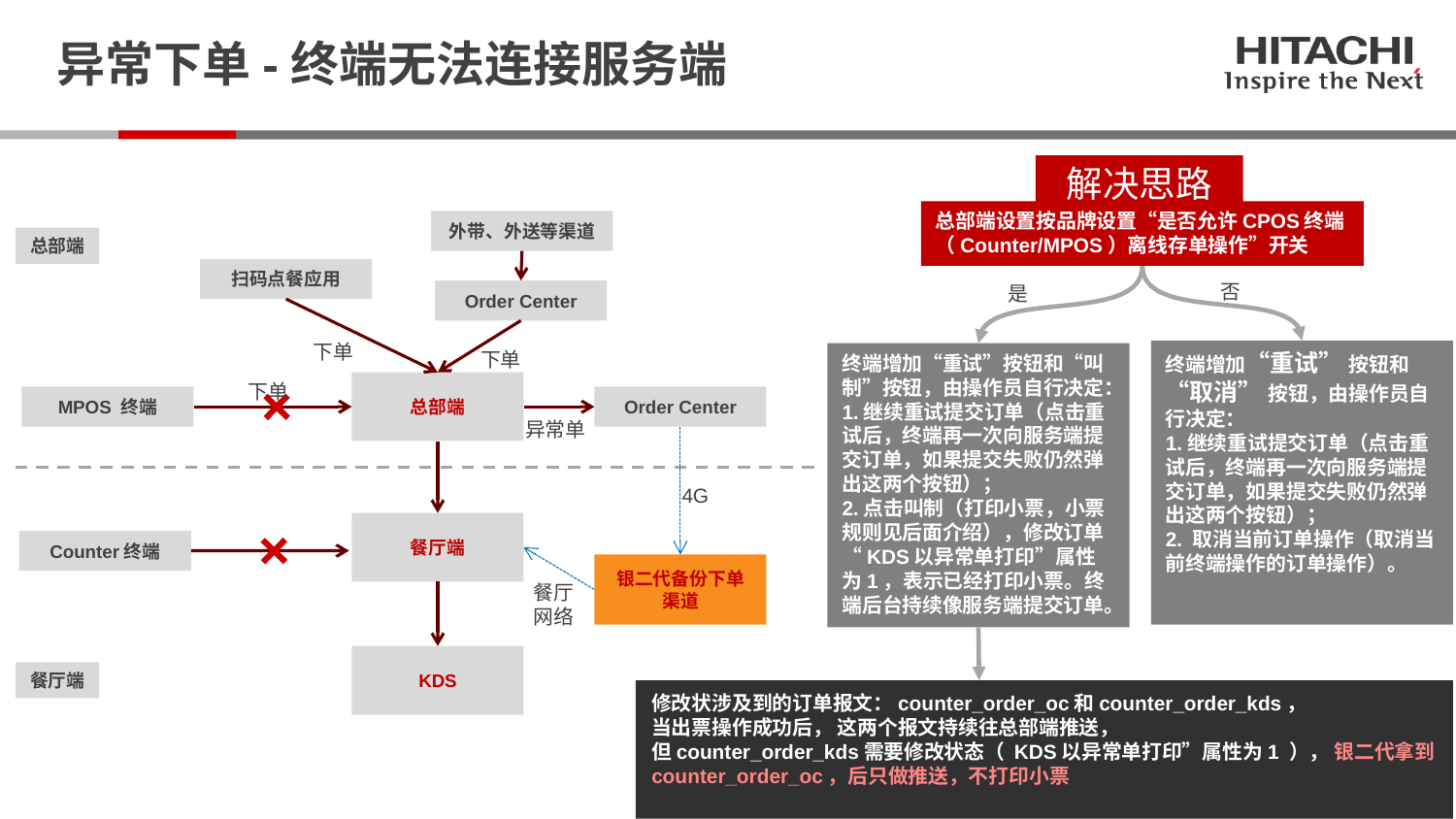

# 异常下单-终端无法连接服务端
解决思路

总部端设置按品牌设置“是否允许CPOS终端（Counter/MPOS）离线存单操作”开关
外带、外送等渠道
总部端
扫码点餐应用
Order Center
下单
下单
下单
总部端
Order Center
MPOS 终端

异常单
4G
餐厅端
Counter终端

银二代备份下单渠道
餐厅
网络
KDS
餐厅端
否
是
终端增加“重试” 按钮和“取消” 按钮，由操作员自行决定：
1.继续重试提交订单（点击重试后，终端再一次向服务端提交订单，如果提交失败仍然弹出这两个按钮）；
2. 取消当前订单操作（取消当前终端操作的订单操作）。
终端增加“重试”按钮和“叫制”按钮，由操作员自行决定：
1.继续重试提交订单（点击重试后，终端再一次向服务端提交订单，如果提交失败仍然弹出这两个按钮）；
2.点击叫制（打印小票，小票规则见后面介绍），修改订单“KDS以异常单打印”属性为1，表示已经打印小票。终端后台持续像服务端提交订单。

修改状涉及到的订单报文：counter_order_oc和counter_order_kds，
当出票操作成功后， 这两个报文持续往总部端推送，
但counter_order_kds需要修改状态（ KDS以异常单打印”属性为1 ）， 银二代拿到counter_order_oc，后只做推送，不打印小票